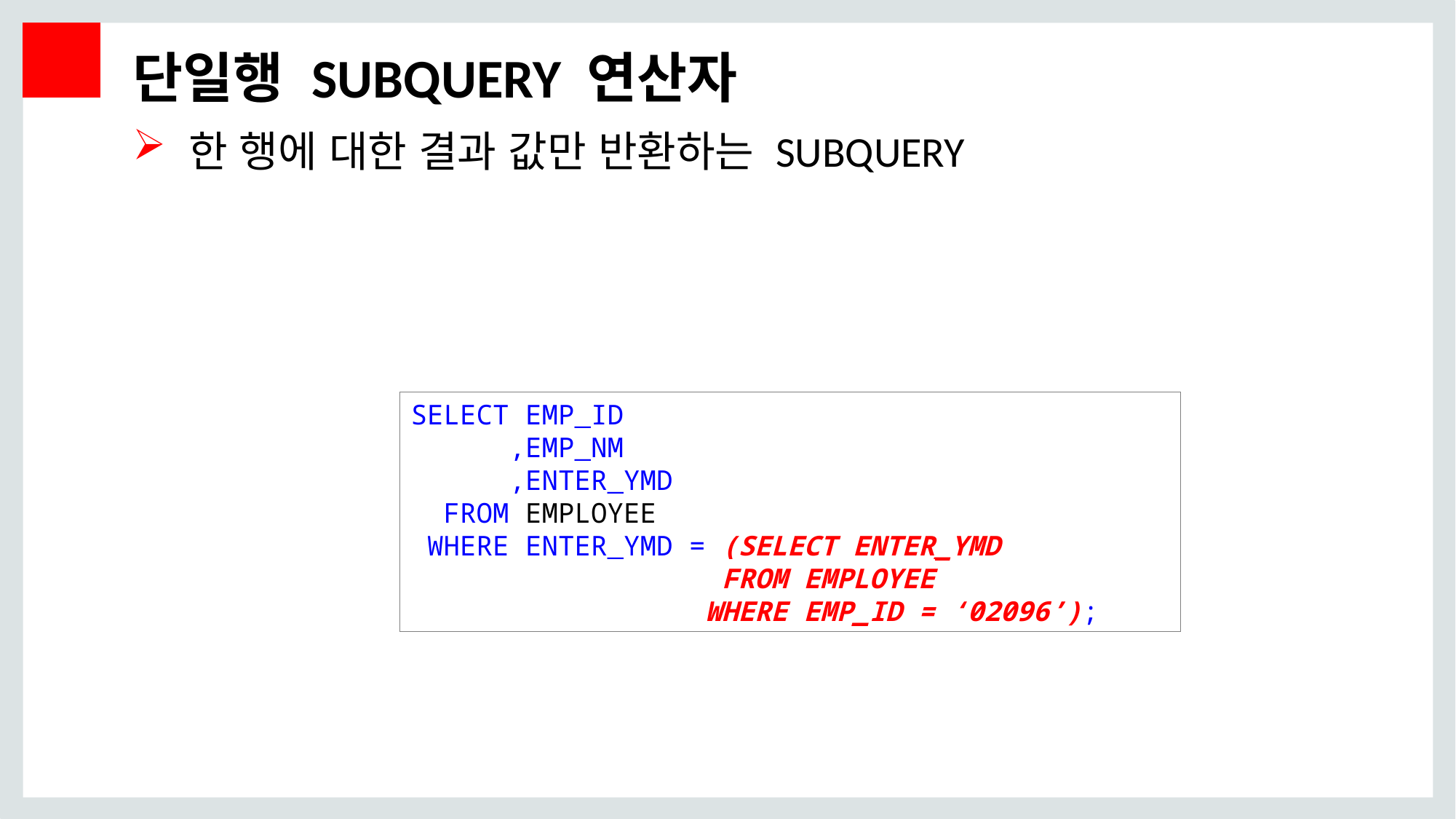

# 단일행 SUBQUERY 연산자
 한 행에 대한 결과 값만 반환하는 SUBQUERY
SELECT EMP_ID
      ,EMP_NM
      ,ENTER_YMD
  FROM EMPLOYEE
 WHERE ENTER_YMD = (SELECT ENTER_YMD
                   FROM EMPLOYEE
                  WHERE EMP_ID = ‘02096’);